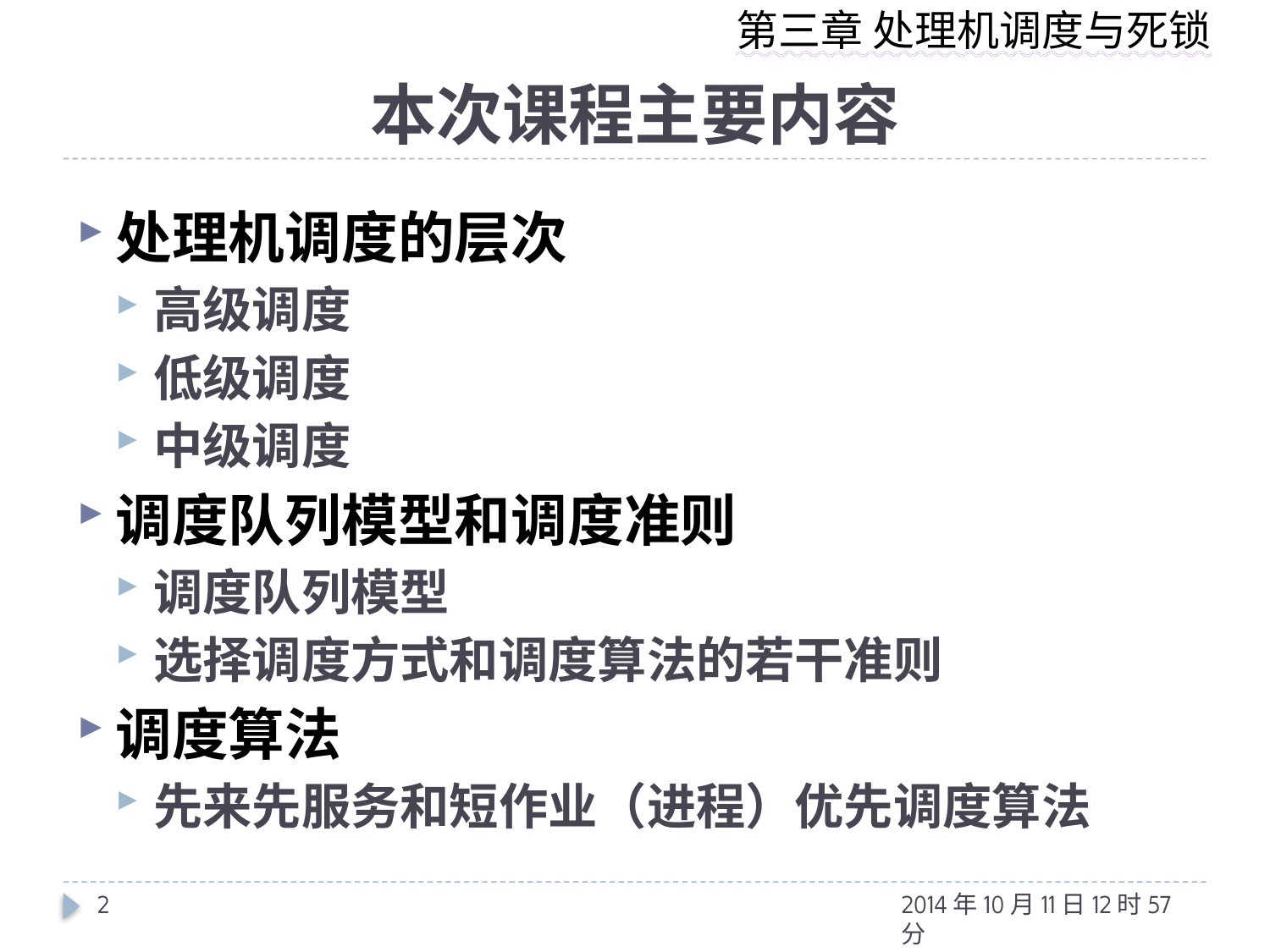

# 本次课程主要内容
处理机调度的层次
高级调度
低级调度
中级调度
调度队列模型和调度准则
调度队列模型
选择调度方式和调度算法的若干准则
调度算法
先来先服务和短作业（进程）优先调度算法
2
2014年10月11日12时57分